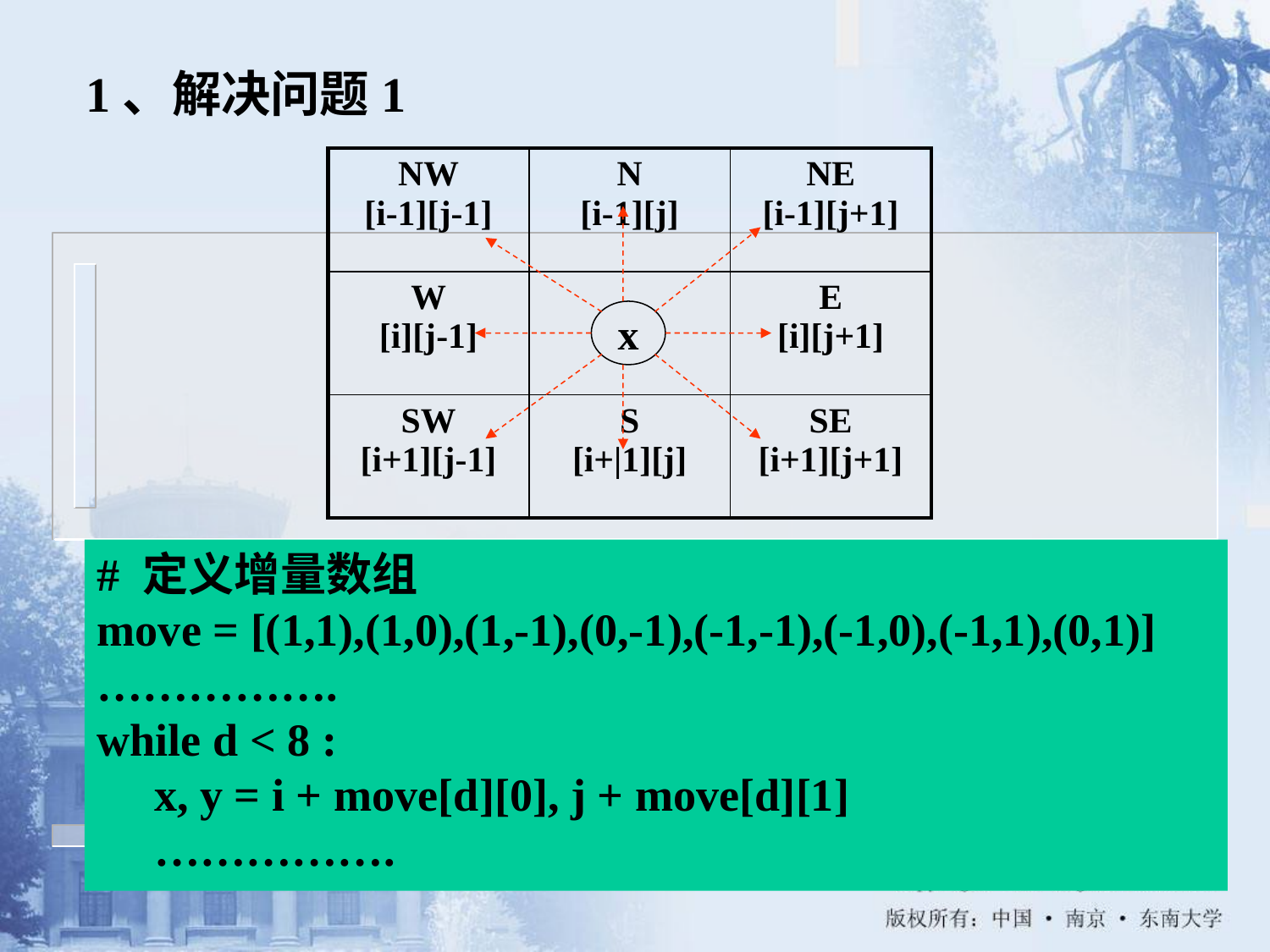

1、解决问题1
| NW [i-1][j-1] | N [i-1][j] | NE [i-1][j+1] |
| --- | --- | --- |
| W [i][j-1] |  | E [i][j+1] |
| SW [i+1][j-1] | S [i+|1][j] | SE [i+1][j+1] |

x

# 定义增量数组
move = [(1,1),(1,0),(1,-1),(0,-1),(-1,-1),(-1,0),(-1,1),(0,1)]
…………….
while d < 8 :
     x, y = i + move[d][0], j + move[d][1]
     …………….